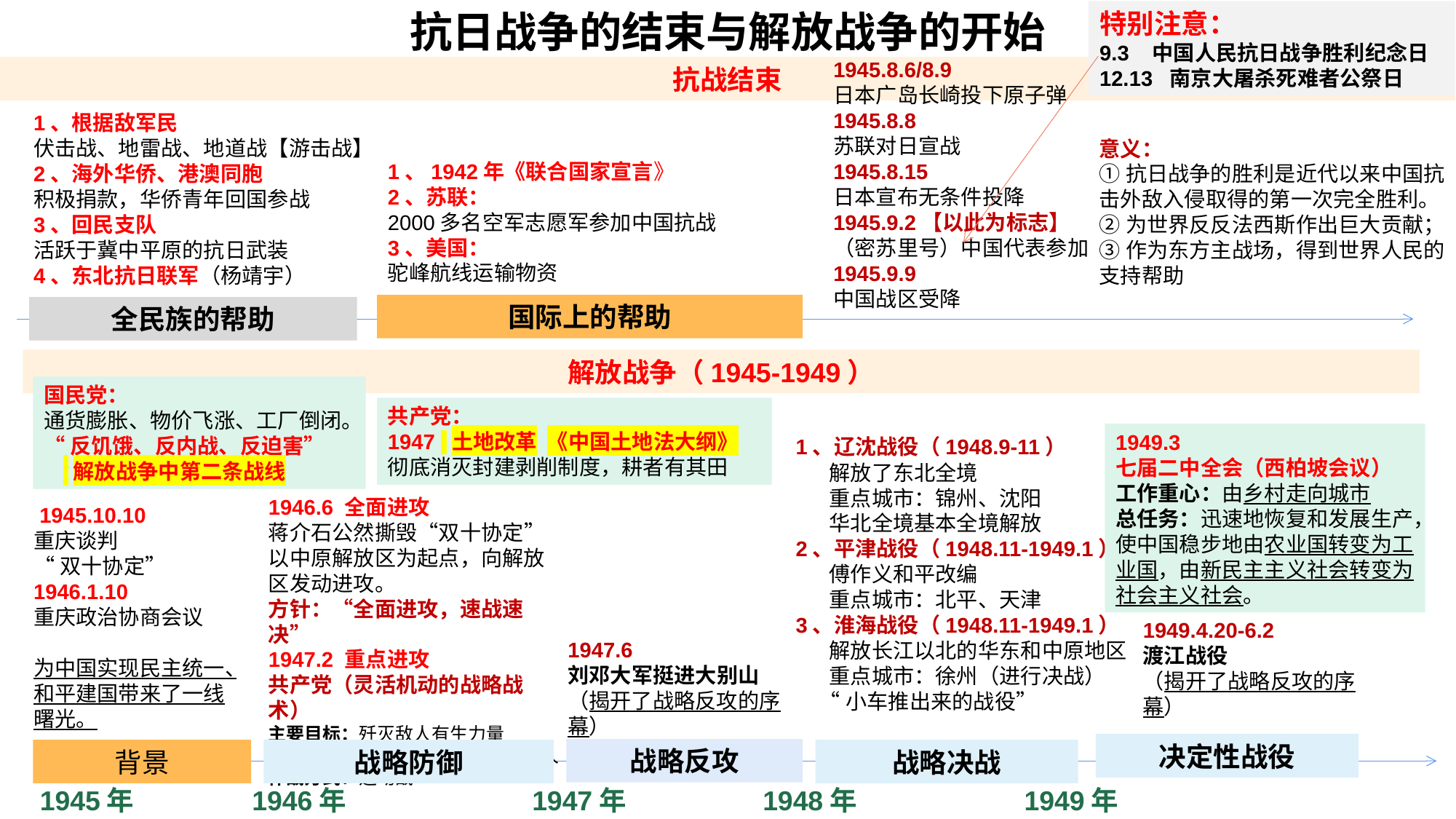

抗日战争的结束与解放战争的开始
特别注意：
9.3   中国人民抗日战争胜利纪念日
12.13  南京大屠杀死难者公祭日
1945.8.6/8.9
日本广岛长崎投下原子弹
1945.8.8
苏联对日宣战
1945.8.15
日本宣布无条件投降
1945.9.2【以此为标志】
（密苏里号）中国代表参加
1945.9.9
中国战区受降
抗战结束
1、根据敌军民
伏击战、地雷战、地道战【游击战】
2、海外华侨、港澳同胞
积极捐款，华侨青年回国参战
3、回民支队
活跃于冀中平原的抗日武装
4、东北抗日联军（杨靖宇）
意义：
①抗日战争的胜利是近代以来中国抗击外敌入侵取得的第一次完全胜利。
②为世界反反法西斯作出巨大贡献；
③作为东方主战场，得到世界人民的支持帮助
1、1942年《联合国家宣言》
2、苏联：
2000多名空军志愿军参加中国抗战
3、美国：
驼峰航线运输物资
国际上的帮助
全民族的帮助
解放战争（1945-1949）
国民党：
通货膨胀、物价飞涨、工厂倒闭。
“反饥饿、反内战、反迫害”
     解放战争中第二条战线
共产党：
1947  土地改革  《中国土地法大纲》
彻底消灭封建剥削制度，耕者有其田
1949.3
七届二中全会（西柏坡会议）
工作重心：由乡村走向城市
总任务：迅速地恢复和发展生产，使中国稳步地由农业国转变为工业国，由新民主主义社会转变为社会主义社会。
1、辽沈战役（1948.9-11）
      解放了东北全境
      重点城市：锦州、沈阳
      华北全境基本全境解放
2、平津战役（1948.11-1949.1）
      傅作义和平改编
      重点城市：北平、天津
3、淮海战役（1948.11-1949.1）
      解放长江以北的华东和中原地区
      重点城市：徐州（进行决战）
     “小车推出来的战役”
1946.6 全面进攻
蒋介石公然撕毁“双十协定”以中原解放区为起点，向解放区发动进攻。
方针：“全面进攻，速战速决”
1947.2 重点进攻
共产党（灵活机动的战略战术）
主要目标：歼灭敌人有生力量
原则：集中优势兵力，各个歼灭敌人
作战方式：运动战
 1945.10.10
重庆谈判
“双十协定”
1946.1.10
重庆政治协商会议

为中国实现民主统一、和平建国带来了一线曙光。
1949.4.20-6.2
渡江战役
（揭开了战略反攻的序幕）
1947.6
刘邓大军挺进大别山
（揭开了战略反攻的序幕）
决定性战役
战略反攻
背景
战略防御
战略决战
1945年                  1946年                             1947年                     1948年                          1949年